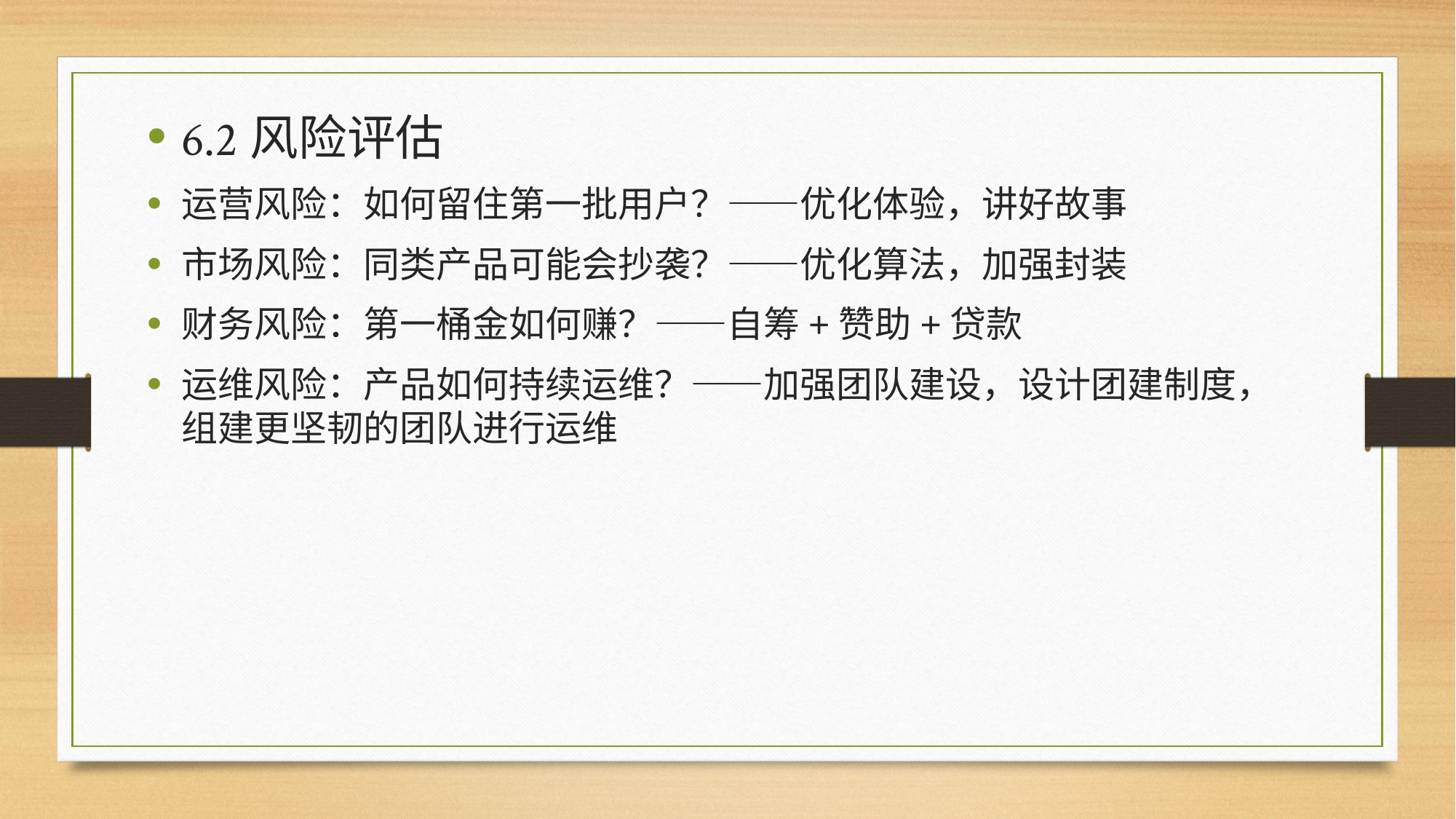

6.2风险评估
运营风险：如何留住第一批用户？——优化体验，讲好故事
市场风险：同类产品可能会抄袭？——优化算法，加强封装
财务风险：第一桶金如何赚？——自筹+赞助+贷款
运维风险：产品如何持续运维？——加强团队建设，设计团建制度，组建更坚韧的团队进行运维